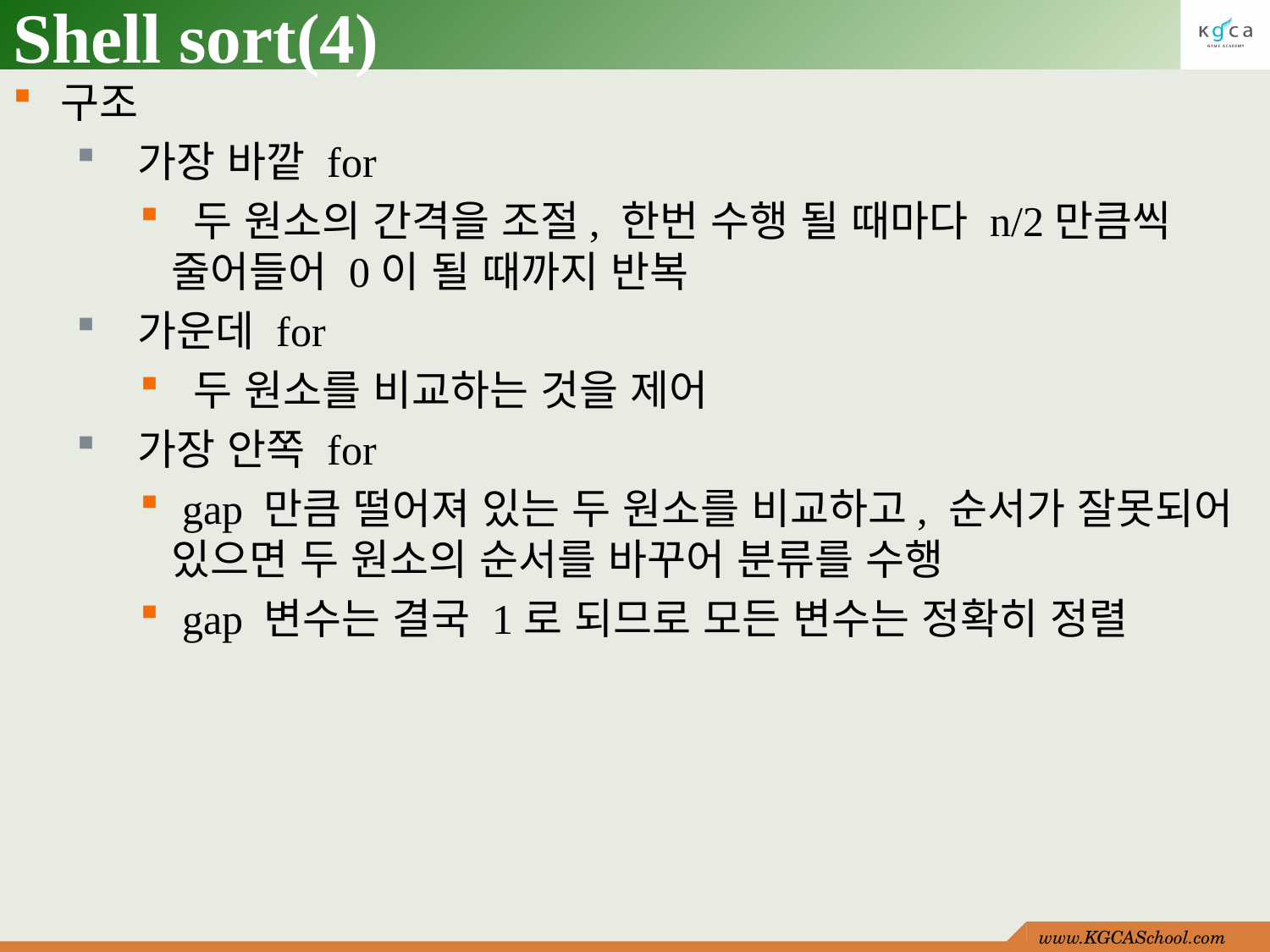

# Shell sort(4)
구조
 가장 바깥 for
 두 원소의 간격을 조절, 한번 수행 될 때마다 n/2만큼씩 줄어들어 0이 될 때까지 반복
 가운데 for
 두 원소를 비교하는 것을 제어
 가장 안쪽 for
 gap 만큼 떨어져 있는 두 원소를 비교하고, 순서가 잘못되어 있으면 두 원소의 순서를 바꾸어 분류를 수행
 gap 변수는 결국 1로 되므로 모든 변수는 정확히 정렬